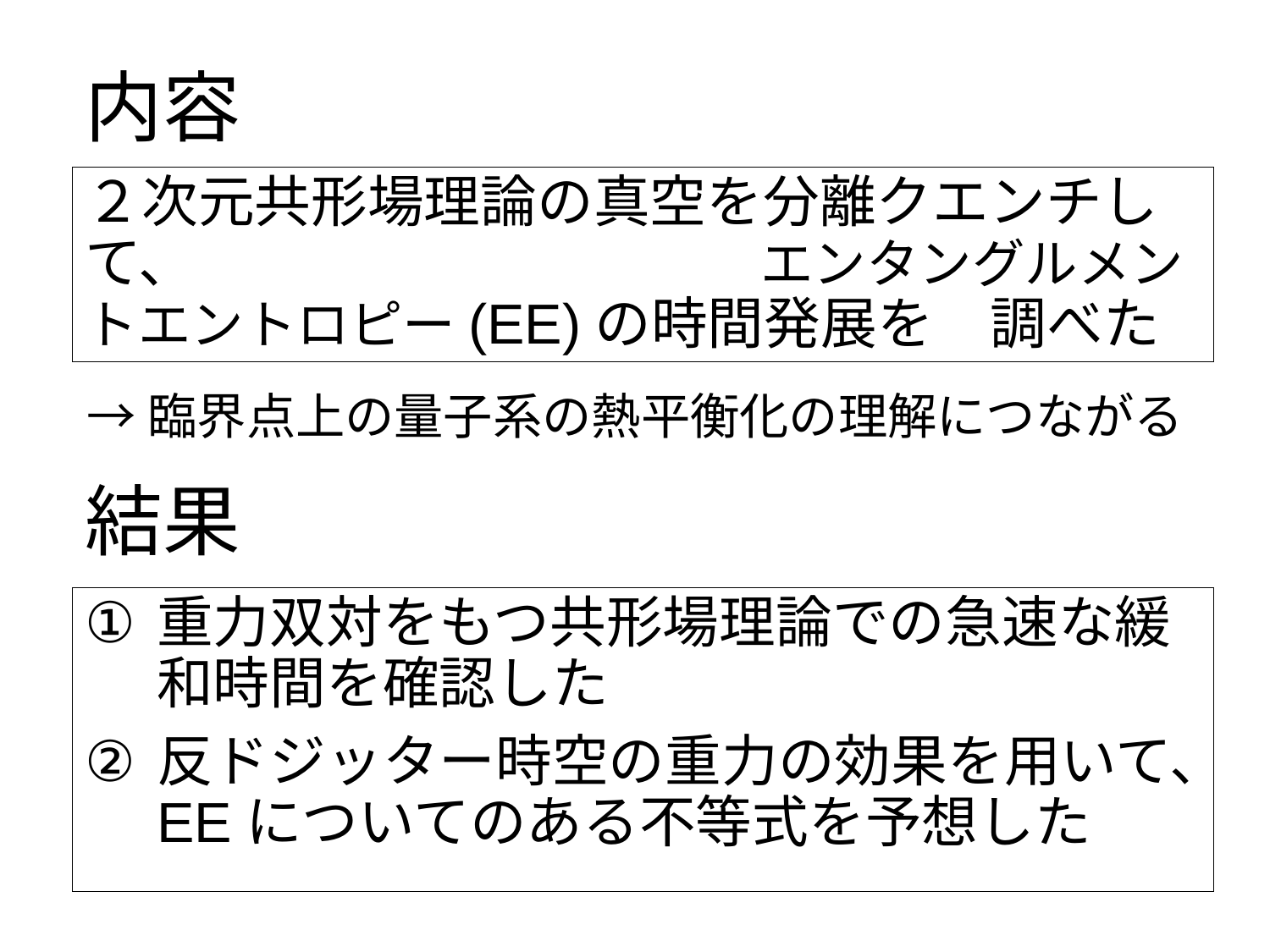

# 内容
２次元共形場理論の真空を分離クエンチして、　　　　　　　　　　エンタングルメントエントロピー(EE)の時間発展を　調べた
→臨界点上の量子系の熱平衡化の理解につながる
結果
重力双対をもつ共形場理論での急速な緩和時間を確認した
反ドジッター時空の重力の効果を用いて、EEについてのある不等式を予想した